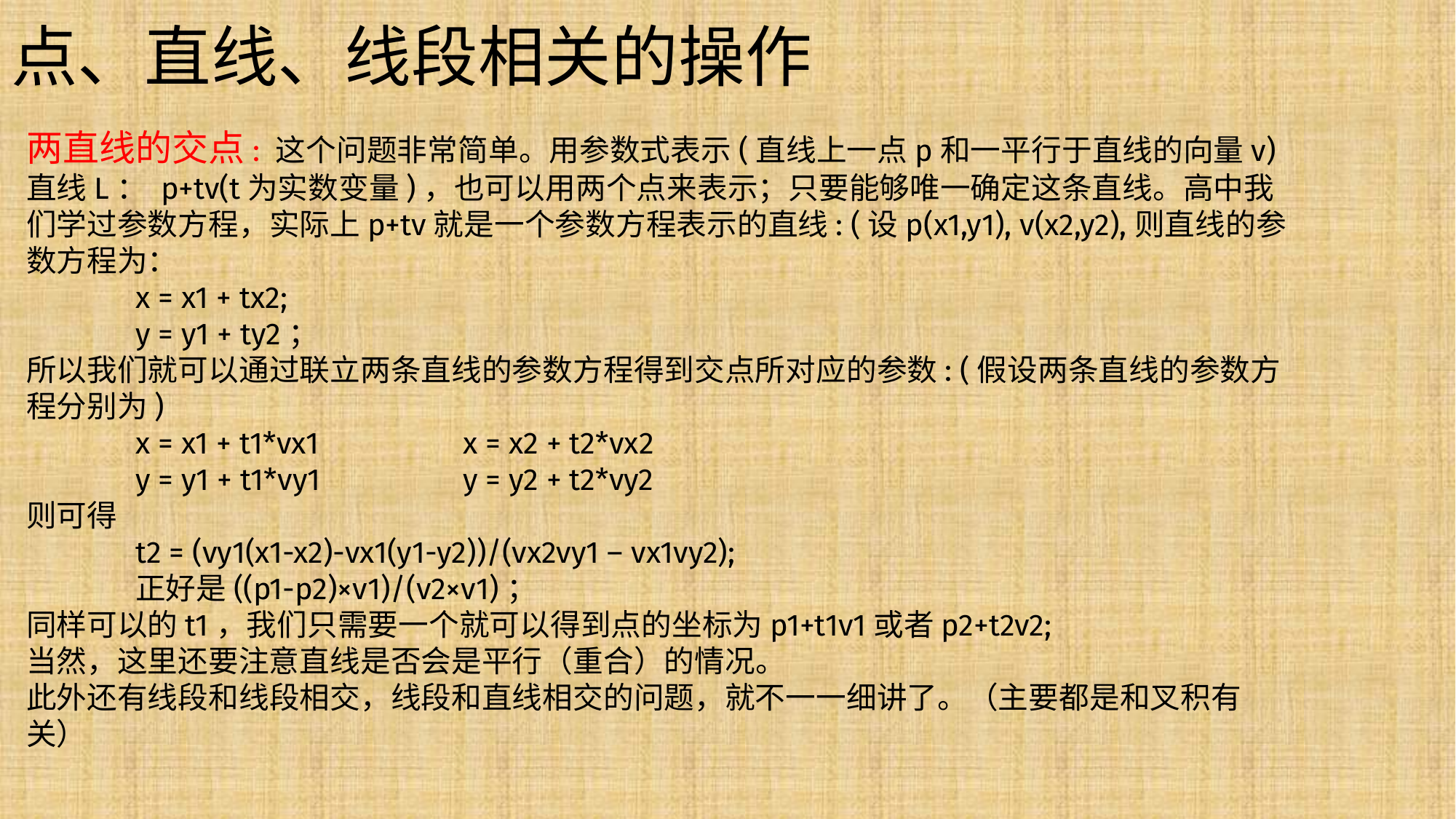

# 点、直线、线段相关的操作
两直线的交点: 这个问题非常简单。用参数式表示(直线上一点p和一平行于直线的向量v)直线L： p+tv(t为实数变量)，也可以用两个点来表示；只要能够唯一确定这条直线。高中我们学过参数方程，实际上p+tv就是一个参数方程表示的直线: (设p(x1,y1), v(x2,y2),则直线的参数方程为：
	x = x1 + tx2;
	y = y1 + ty2；
所以我们就可以通过联立两条直线的参数方程得到交点所对应的参数: (假设两条直线的参数方程分别为)
	x = x1 + t1*vx1 		x = x2 + t2*vx2
	y = y1 + t1*vy1		y = y2 + t2*vy2
则可得
	t2 = (vy1(x1-x2)-vx1(y1-y2))/(vx2vy1 – vx1vy2);
	正好是((p1-p2)×v1)/(v2×v1)；
同样可以的t1，我们只需要一个就可以得到点的坐标为p1+t1v1或者p2+t2v2;
当然，这里还要注意直线是否会是平行（重合）的情况。
此外还有线段和线段相交，线段和直线相交的问题，就不一一细讲了。（主要都是和叉积有关）